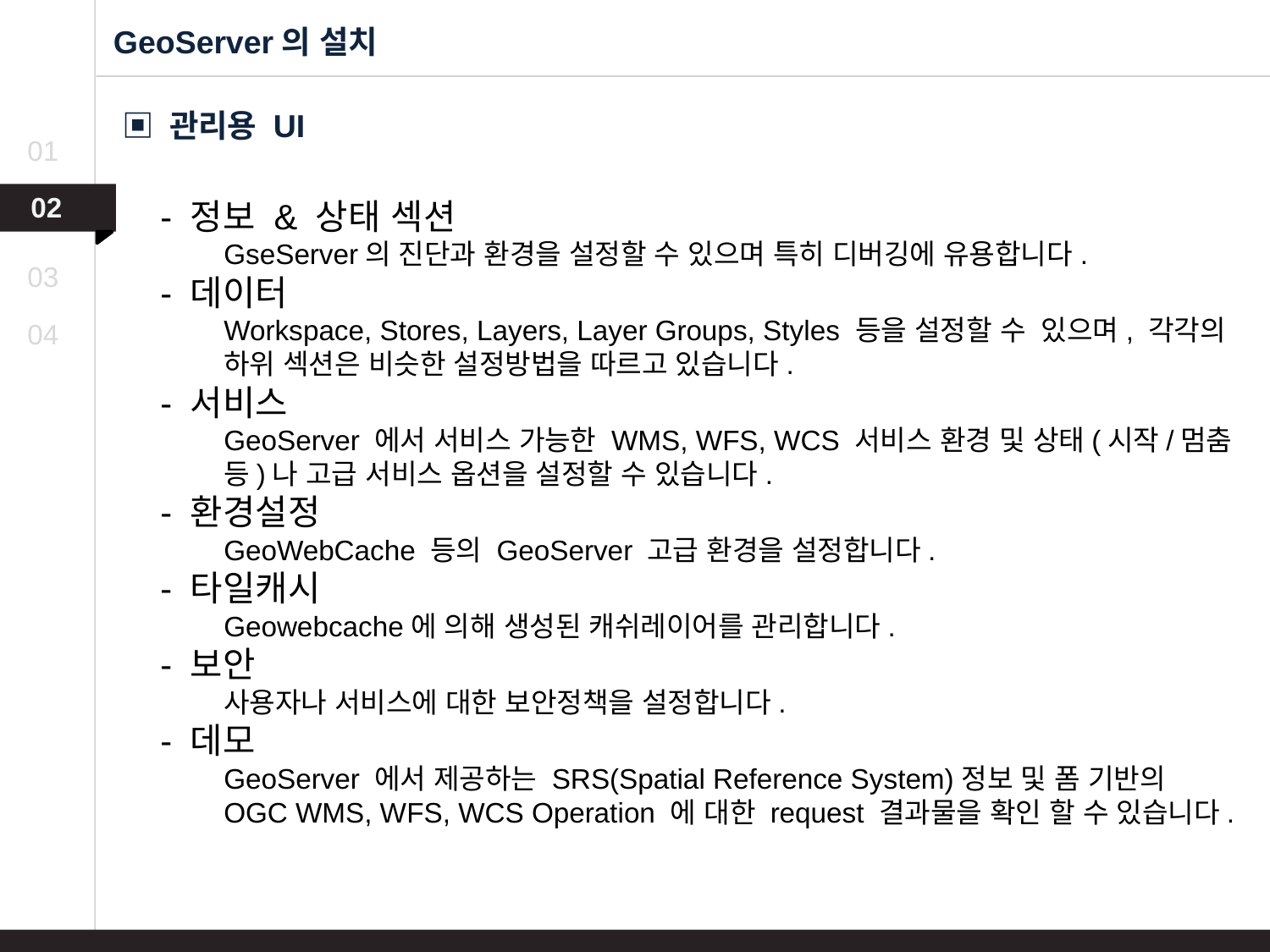

GeoServer의 설치
▣ 관리용 UI
01
02

- 정보 & 상태 섹션
GseServer의 진단과 환경을 설정할 수 있으며 특히 디버깅에 유용합니다.
- 데이터
Workspace, Stores, Layers, Layer Groups, Styles 등을 설정할 수  있으며, 각각의 하위 섹션은 비슷한 설정방법을 따르고 있습니다.
- 서비스
GeoServer 에서 서비스 가능한 WMS, WFS, WCS 서비스 환경 및 상태(시작/멈춤 등)나 고급 서비스 옵션을 설정할 수 있습니다.
- 환경설정
GeoWebCache 등의 GeoServer 고급 환경을 설정합니다.
- 타일캐시
Geowebcache에 의해 생성된 캐쉬레이어를 관리합니다.
- 보안
사용자나 서비스에 대한 보안정책을 설정합니다.
- 데모
GeoServer 에서 제공하는 SRS(Spatial Reference System)정보 및 폼 기반의 OGC WMS, WFS, WCS Operation 에 대한 request 결과물을 확인 할 수 있습니다.
03
04